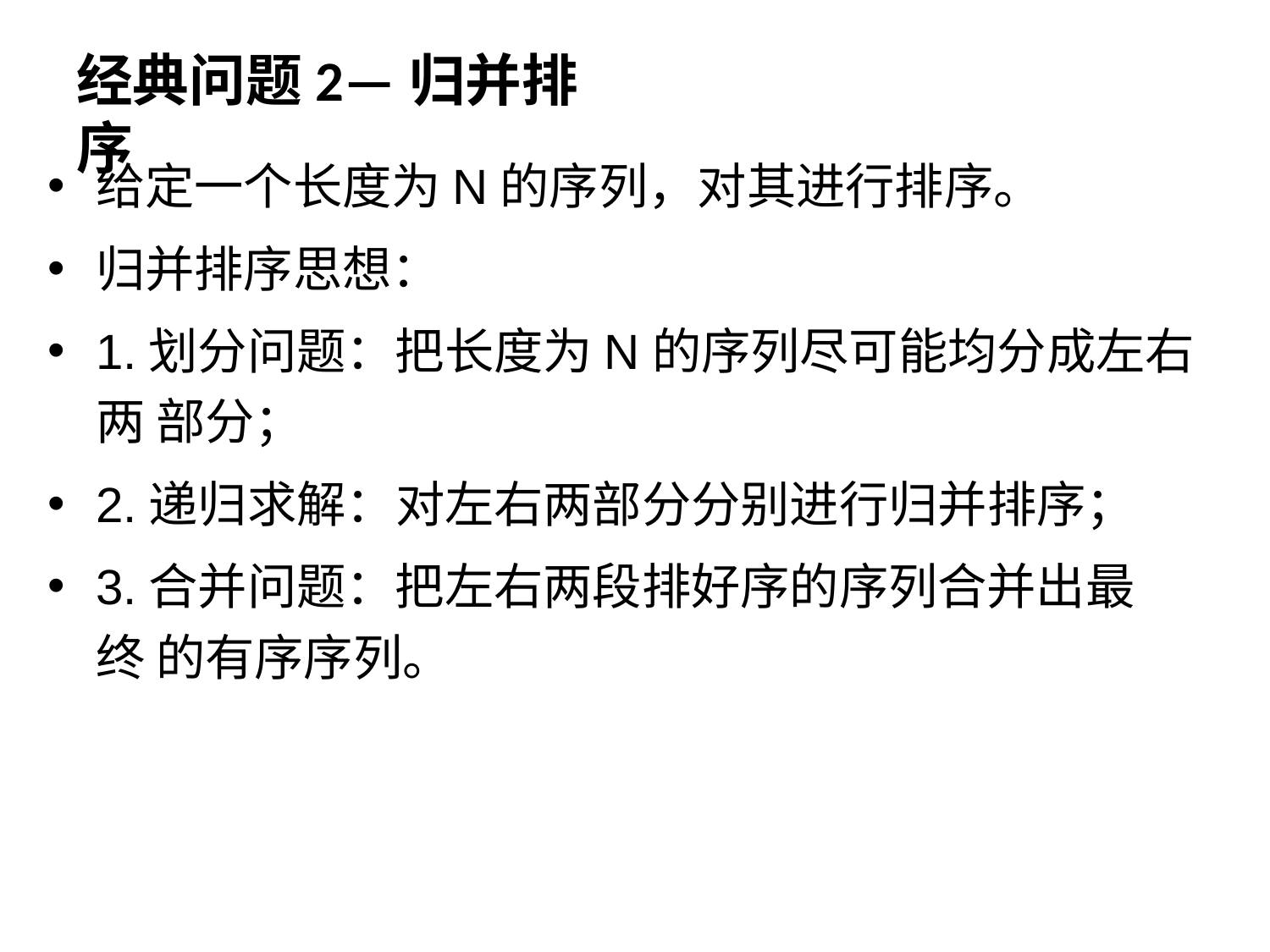

# 经典问题2—归并排序
给定一个长度为N的序列，对其进行排序。
归并排序思想：
1.划分问题：把长度为N的序列尽可能均分成左右两 部分；
2.递归求解：对左右两部分分别进行归并排序；
3.合并问题：把左右两段排好序的序列合并出最终 的有序序列。